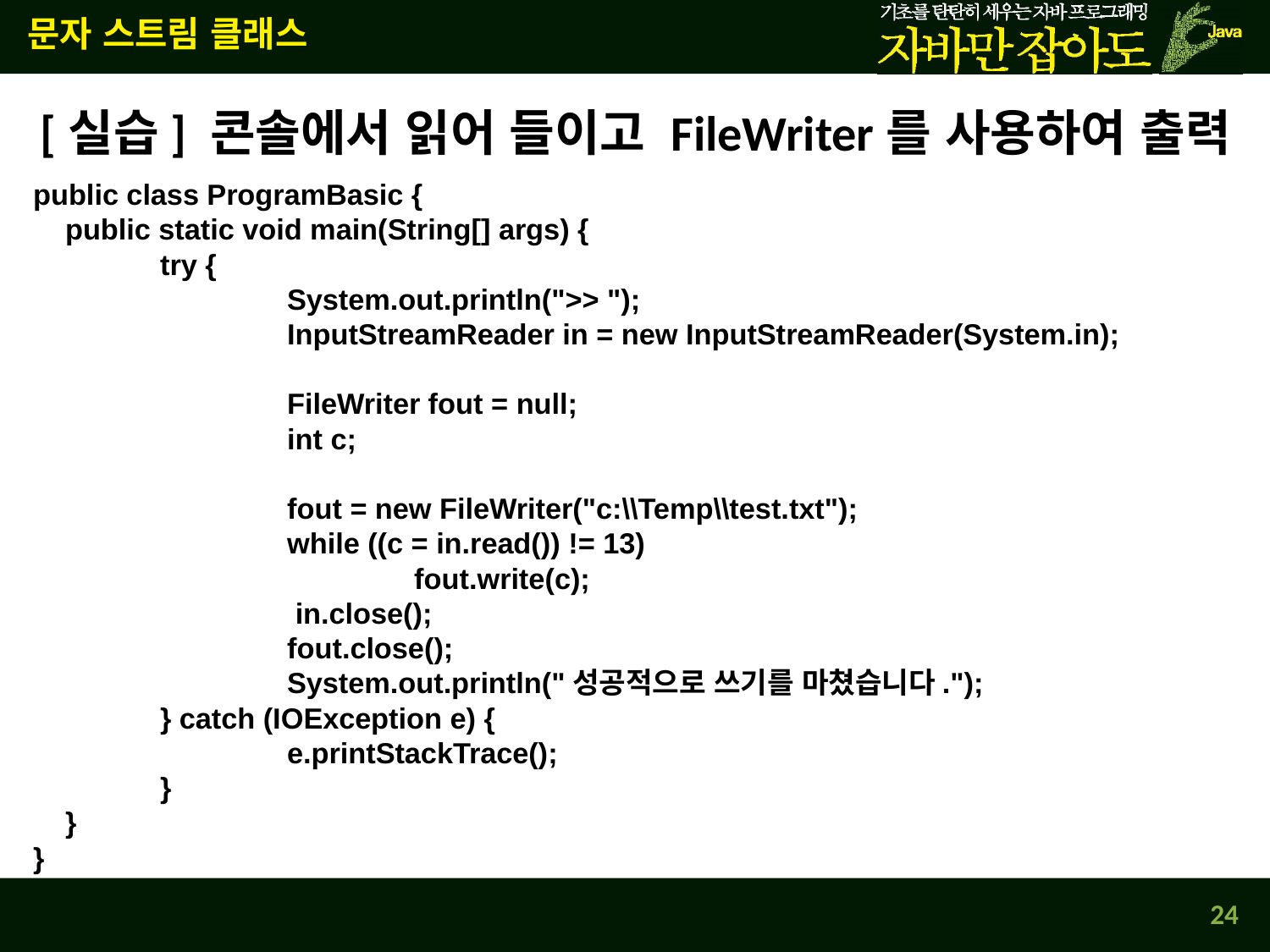

문자 스트림 클래스
[실습] 콘솔에서 읽어 들이고 FileWriter를 사용하여 출력
public class ProgramBasic {
    public static void main(String[] args) {
	try {
		System.out.println(">> ");
		InputStreamReader in = new InputStreamReader(System.in);

		FileWriter fout = null;
		int c;

		fout = new FileWriter("c:\\Temp\\test.txt");
		while ((c = in.read()) != 13)
			fout.write(c);
		 in.close();
		fout.close();
		System.out.println("성공적으로 쓰기를 마쳤습니다.");
	} catch (IOException e) {
		e.printStackTrace();
	}
    }
}
24